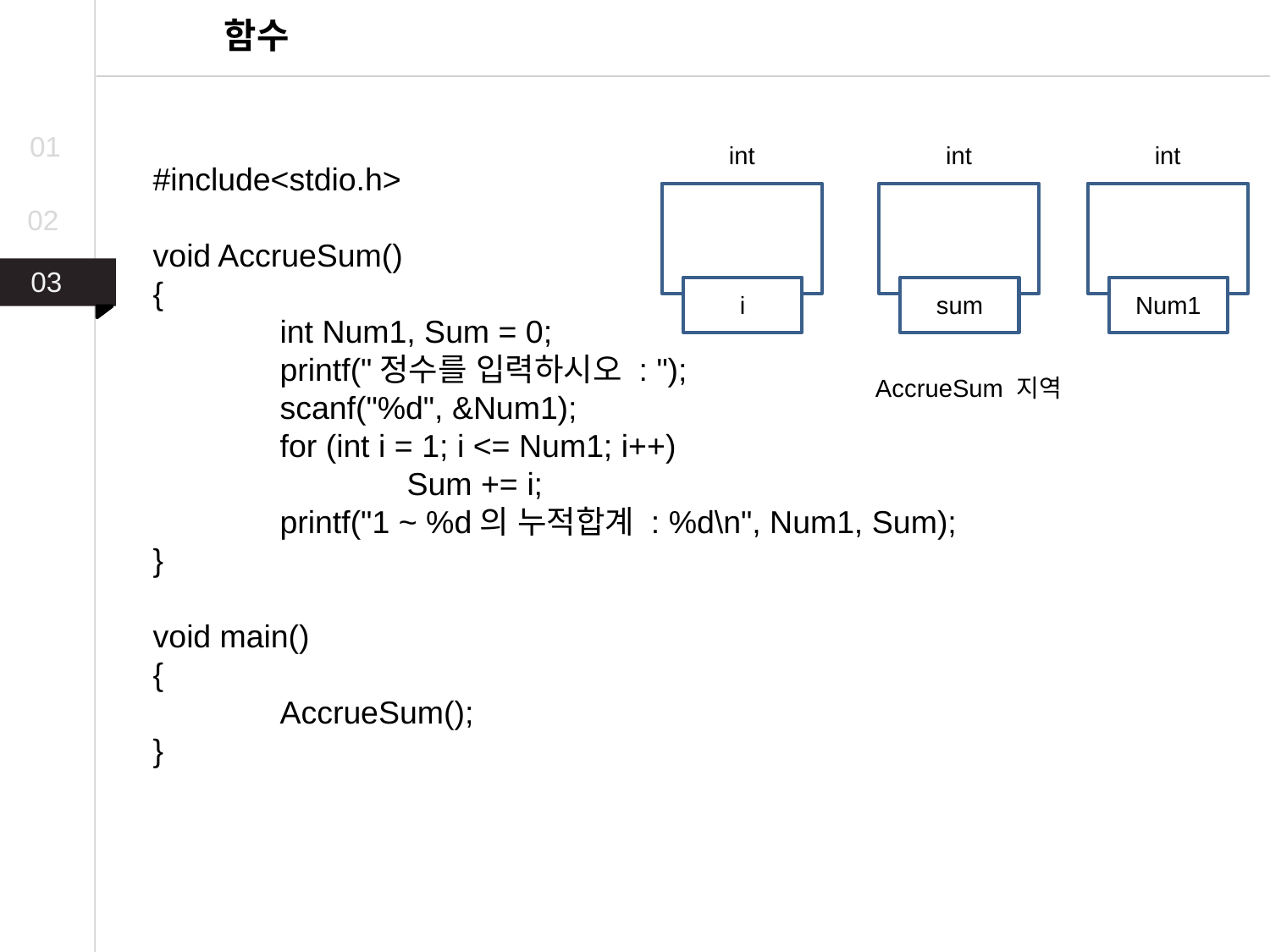

함수
01
int
int
int
#include<stdio.h>

void AccrueSum()
{
	int Num1, Sum = 0;
	printf("정수를 입력하시오 : ");
	scanf("%d", &Num1);
	for (int i = 1; i <= Num1; i++)
		Sum += i;
	printf("1 ~ %d의 누적합계 : %d\n", Num1, Sum);
}

void main()
{
	AccrueSum();
}

02
03

03
02
i
sum
Num1

AccrueSum 지역